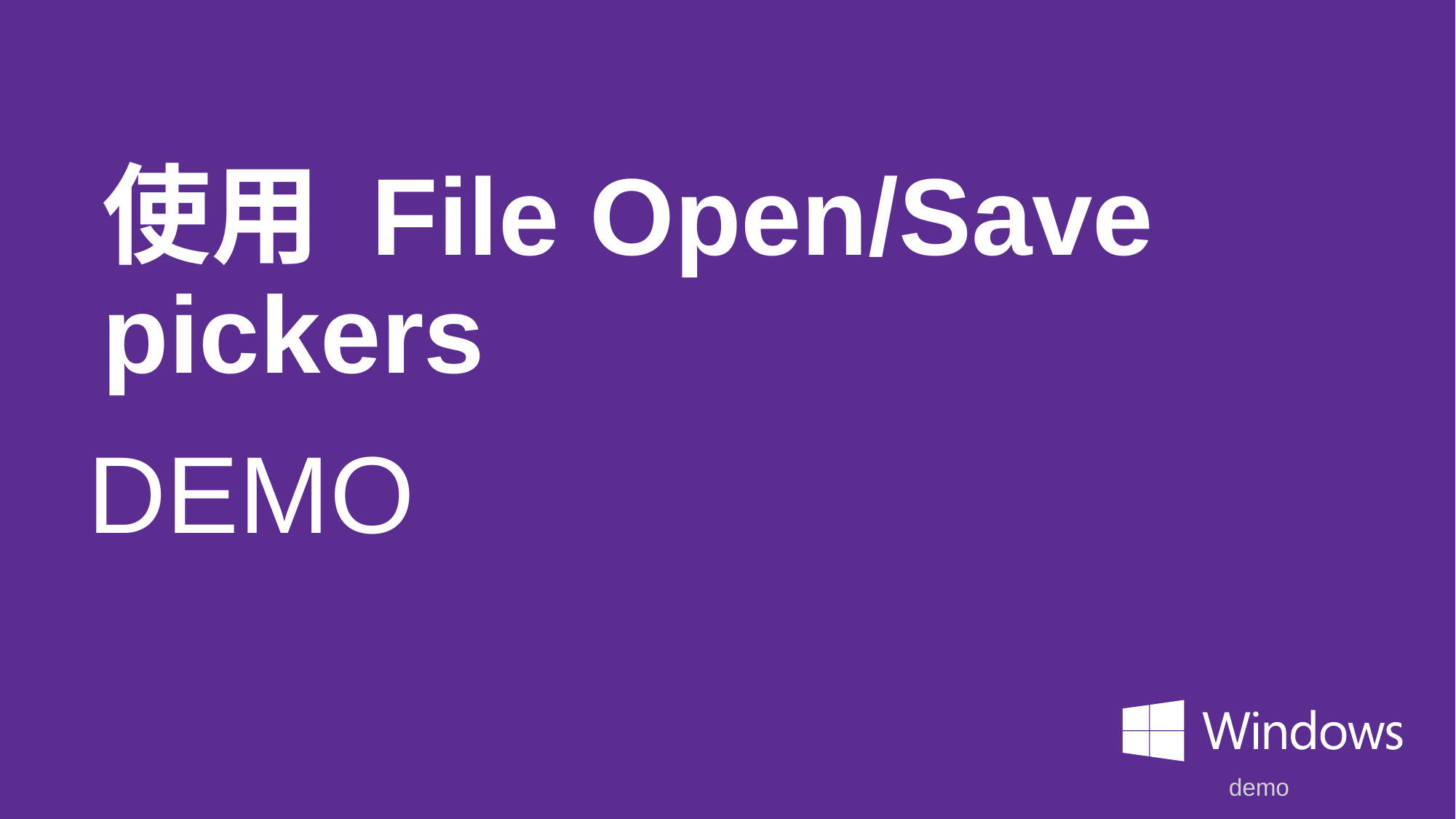

25
# 使用 File Open/Save pickers
demo